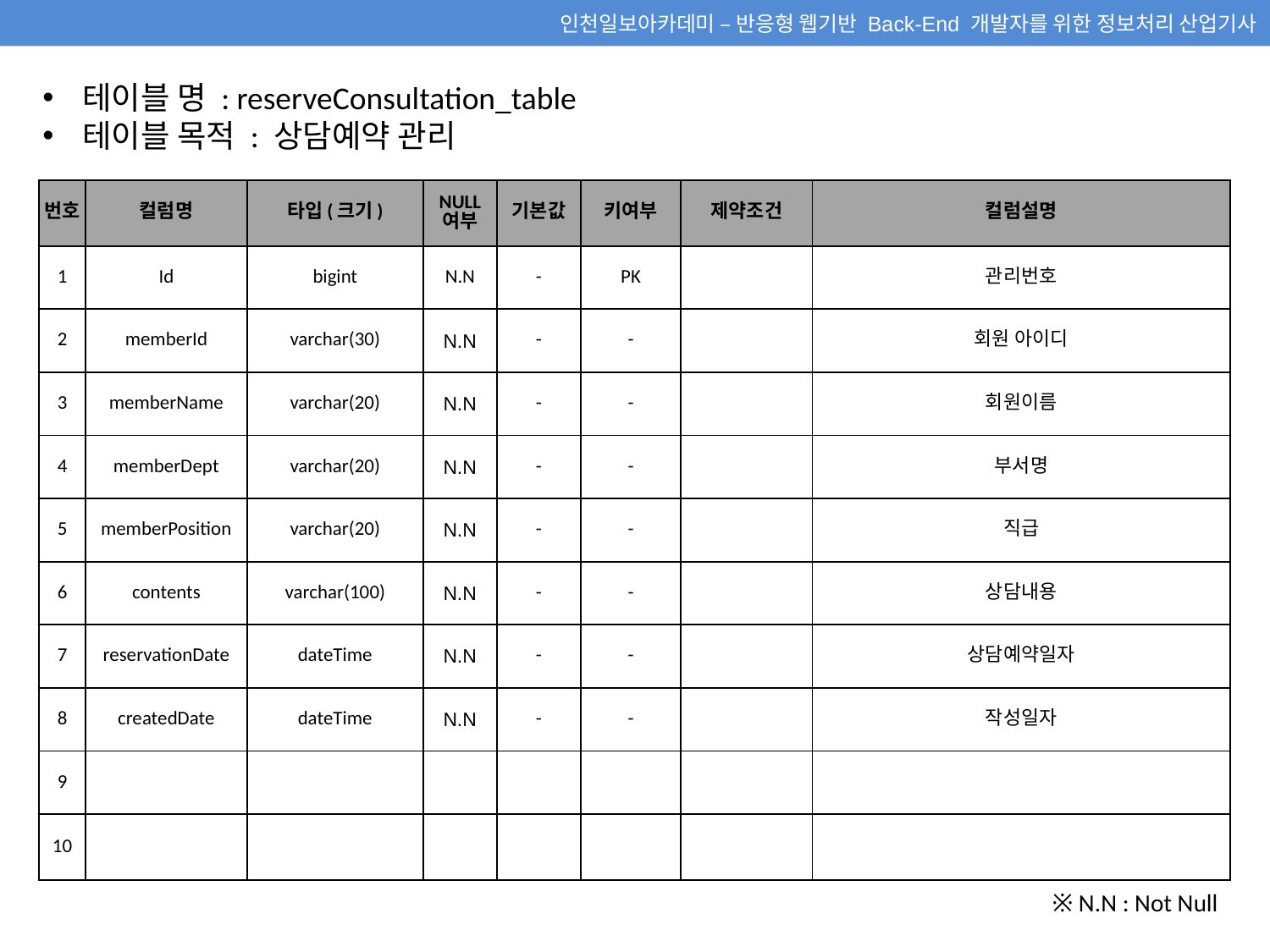

테이블 명 : reserveConsultation_table
테이블 목적 : 상담예약 관리
| 번호 | 컬럼명 | 타입(크기) | NULL 여부 | 기본값 | 키여부 | 제약조건 | 컬럼설명 |
| --- | --- | --- | --- | --- | --- | --- | --- |
| 1 | Id | bigint | N.N | - | PK |  | 관리번호 |
| 2 | memberId | varchar(30) | N.N | - | - |  | 회원 아이디 |
| 3 | memberName | varchar(20) | N.N | - | - |  | 회원이름 |
| 4 | memberDept | varchar(20) | N.N | - | - |  | 부서명 |
| 5 | memberPosition | varchar(20) | N.N | - | - |  | 직급 |
| 6 | contents | varchar(100) | N.N | - | - |  | 상담내용 |
| 7 | reservationDate | dateTime | N.N | - | - |  | 상담예약일자 |
| 8 | createdDate | dateTime | N.N | - | - |  | 작성일자 |
| 9 |  |  |  |  |  |  |  |
| 10 |  |  |  |  |  |  |  |
※ N.N : Not Null